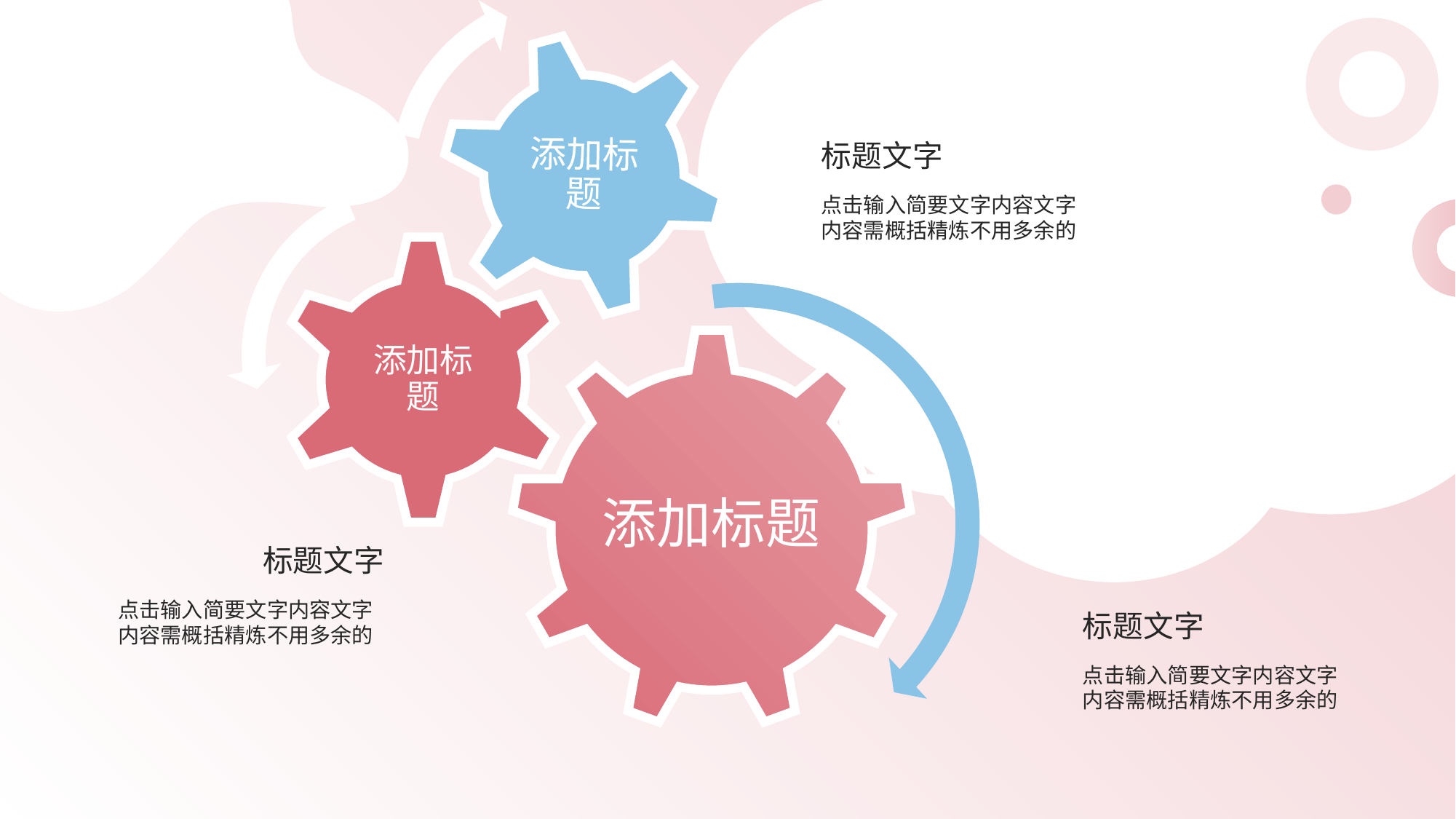

添加标题
添加标题
添加标题

标题文字
点击输入简要文字内容文字
内容需概括精炼不用多余的
标题文字
点击输入简要文字内容文字
内容需概括精炼不用多余的
标题文字
点击输入简要文字内容文字
内容需概括精炼不用多余的